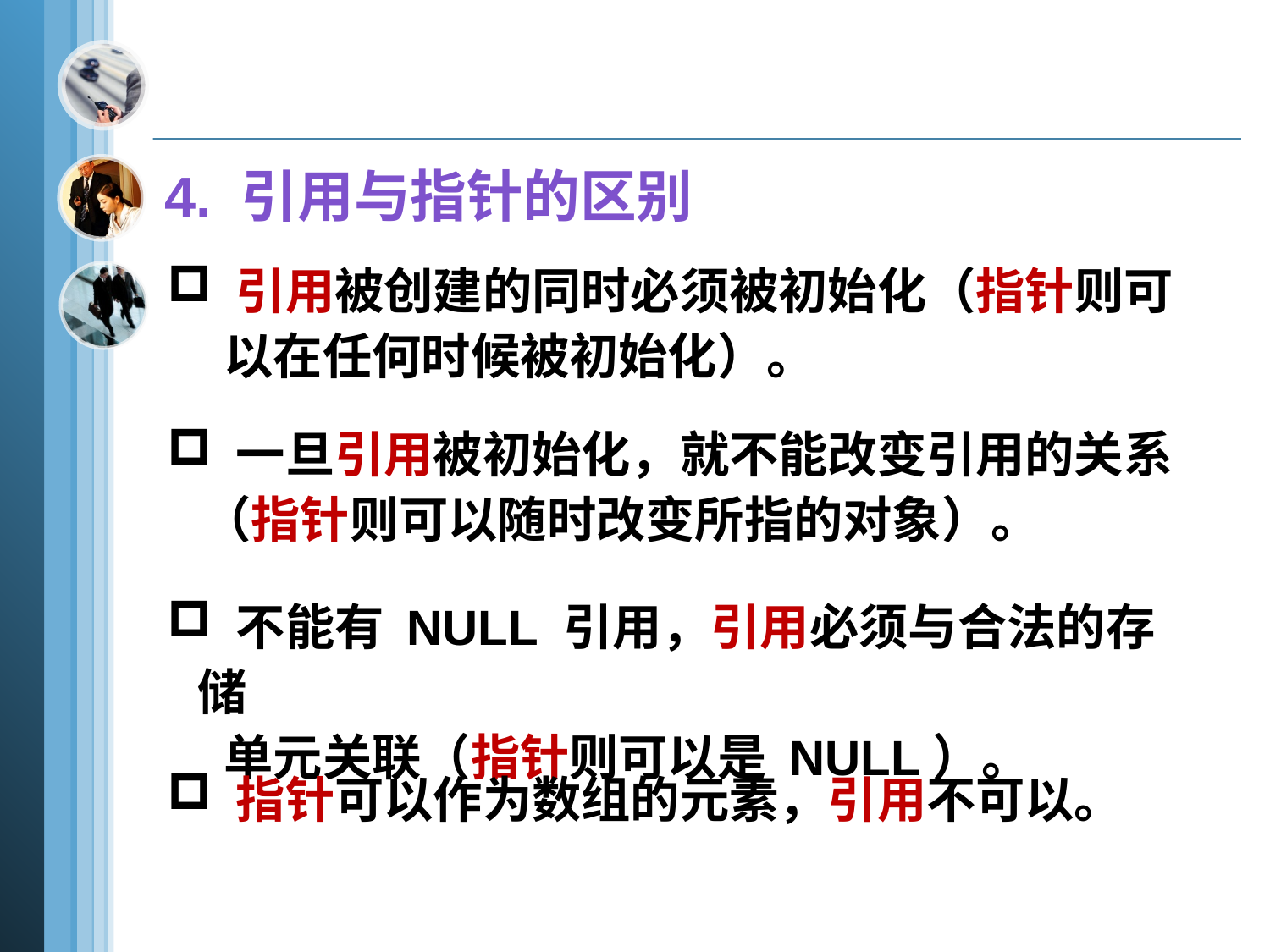

4. 引用与指针的区别
 引用被创建的同时必须被初始化（指针则可
    以在任何时候被初始化）。
 一旦引用被初始化，就不能改变引用的关系
  （指针则可以随时改变所指的对象）。
 不能有 NULL 引用，引用必须与合法的存储
    单元关联（指针则可以是 NULL）。

 指针可以作为数组的元素，引用不可以。